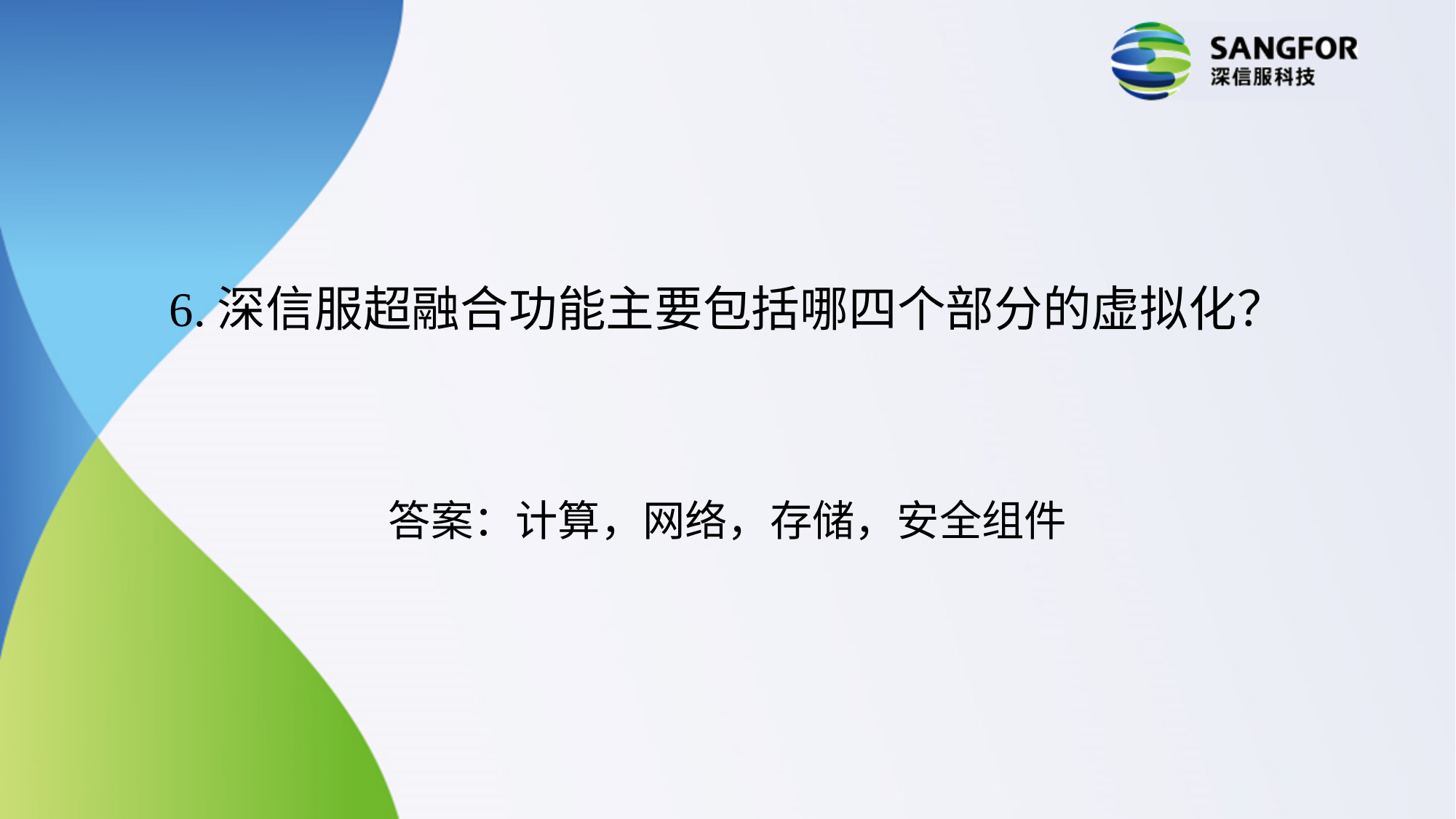

6.深信服超融合功能主要包括哪四个部分的虚拟化？
答案：计算，网络，存储，安全组件